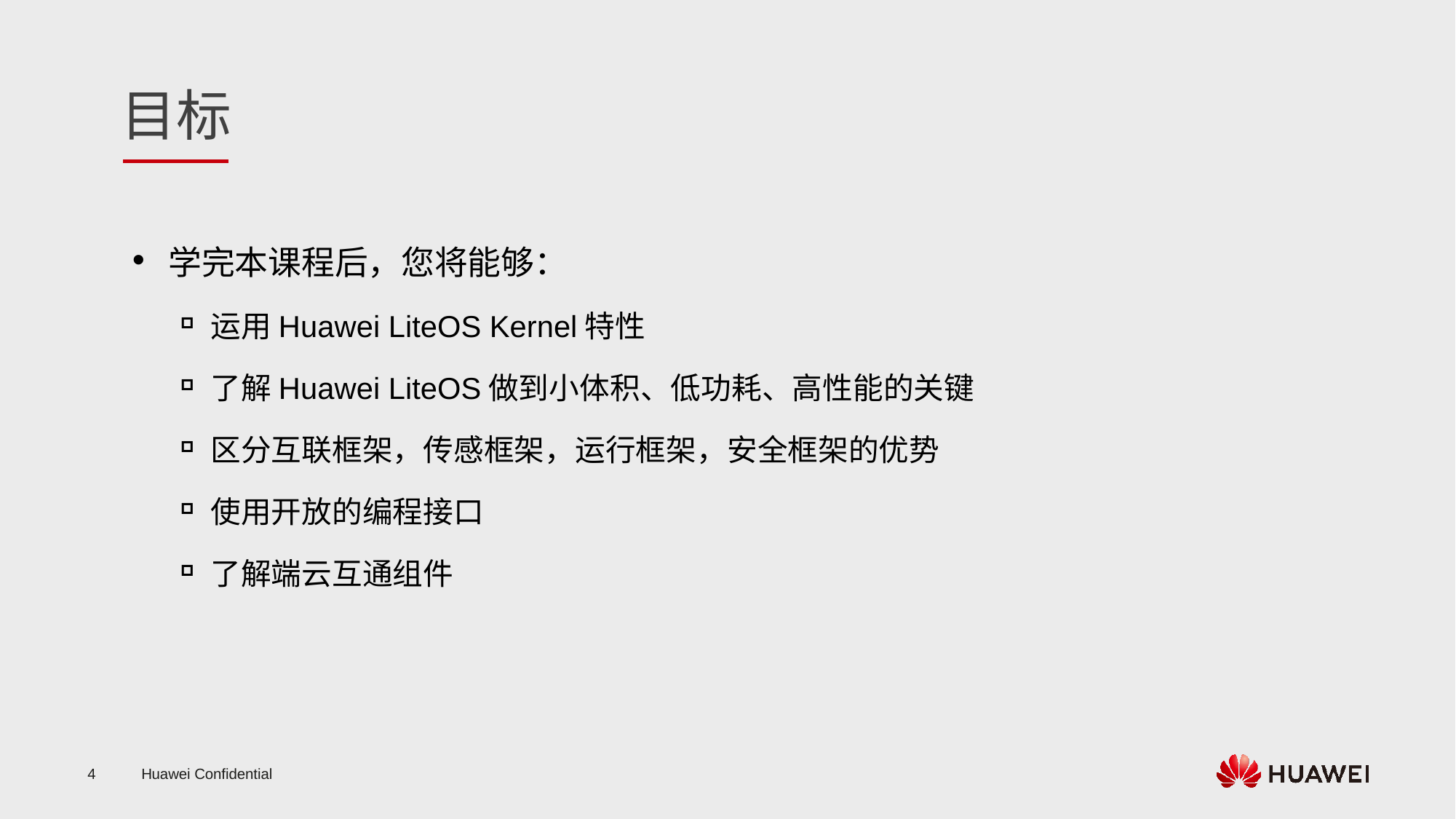

学完本课程后，您将能够：
运用Huawei LiteOS Kernel特性
了解Huawei LiteOS做到小体积、低功耗、高性能的关键
区分互联框架，传感框架，运行框架，安全框架的优势
使用开放的编程接口
了解端云互通组件